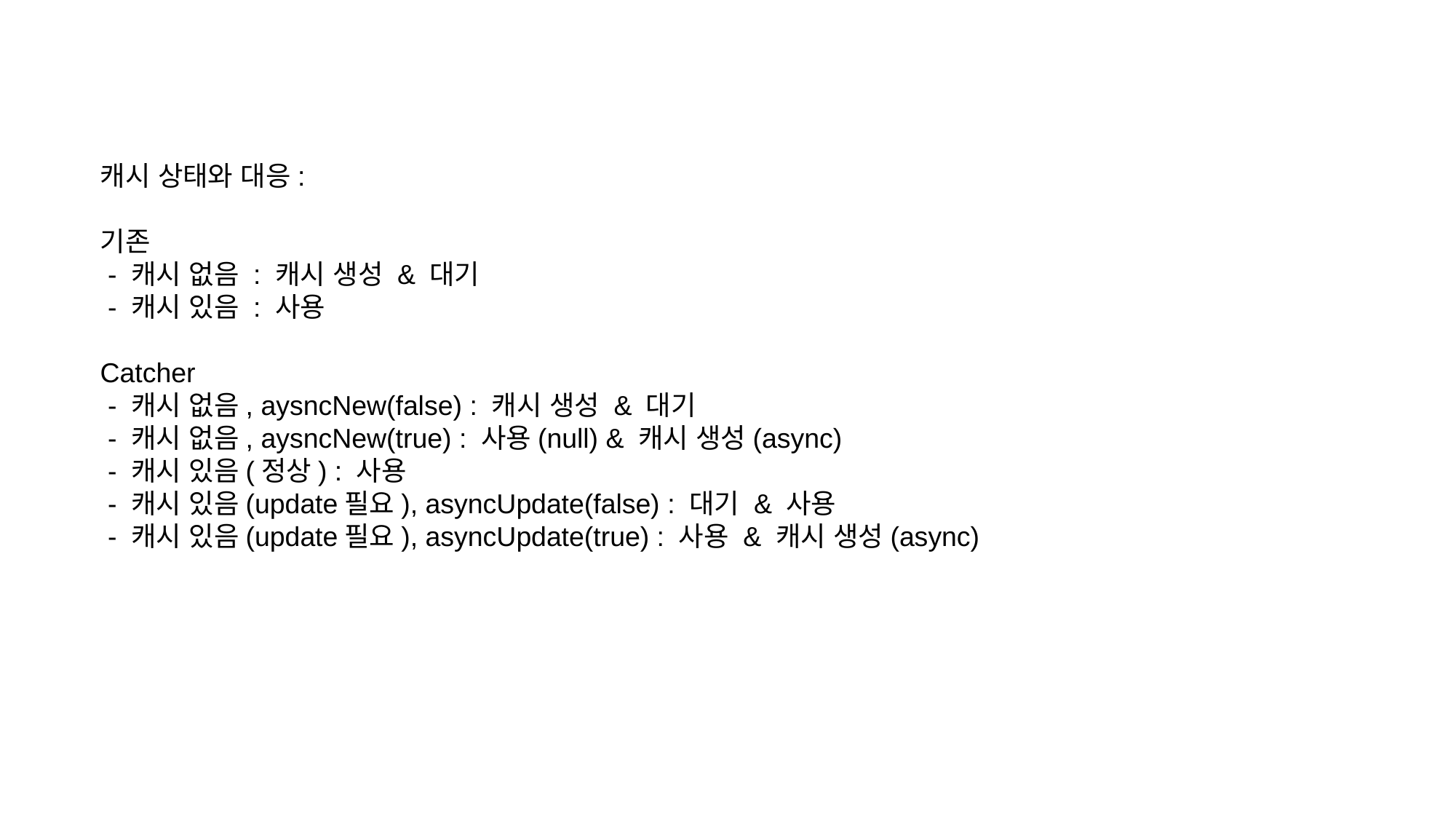

캐시 상태와 대응:

기존
 - 캐시 없음 : 캐시 생성 & 대기
 - 캐시 있음 : 사용

Catcher
 - 캐시 없음, aysncNew(false) : 캐시 생성 & 대기
 - 캐시 없음, aysncNew(true) : 사용(null) & 캐시 생성(async)
 - 캐시 있음(정상) : 사용
 - 캐시 있음(update필요), asyncUpdate(false) : 대기 & 사용
 - 캐시 있음(update필요), asyncUpdate(true) : 사용 & 캐시 생성(async)